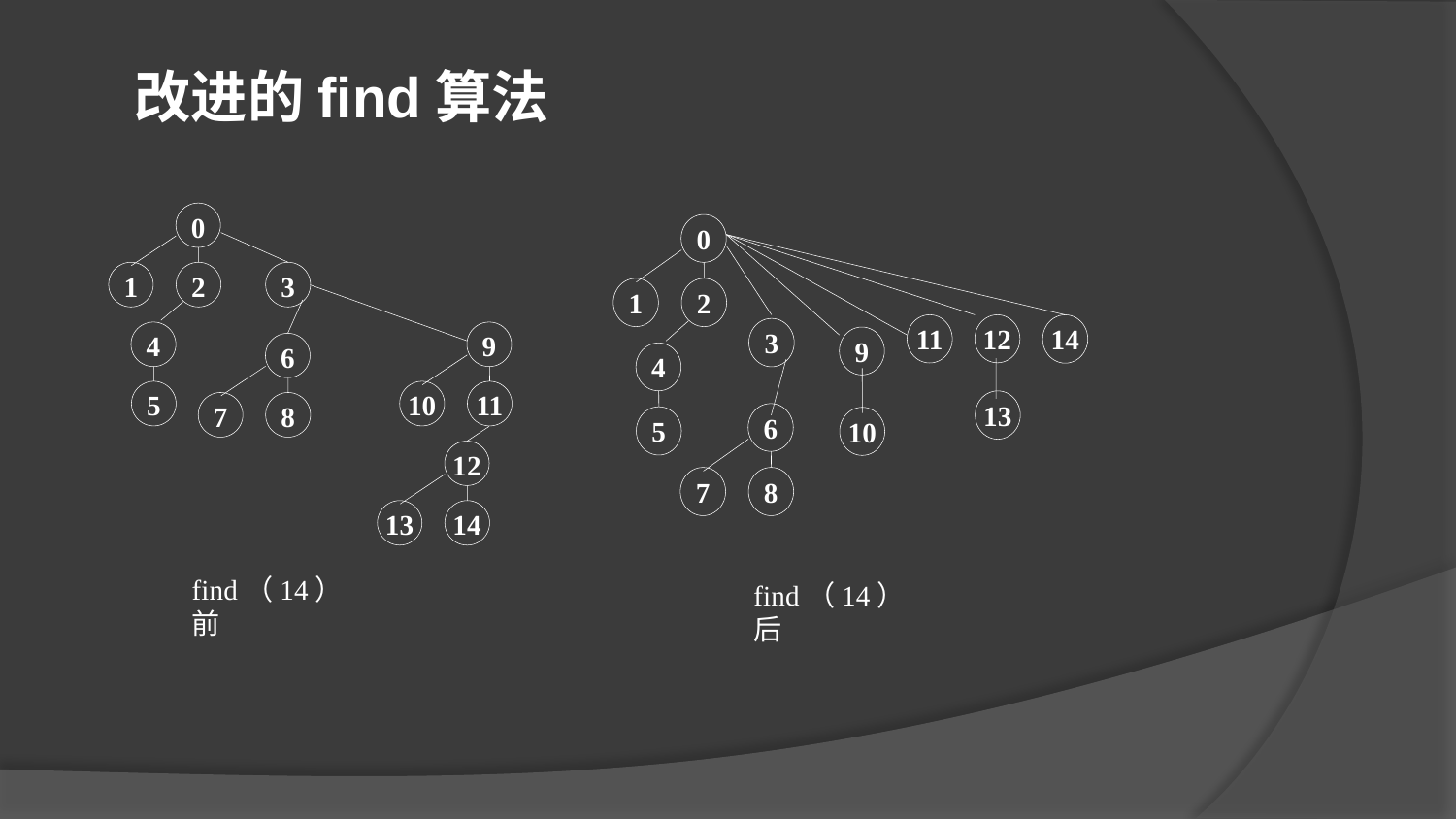

改进的find算法
0

1
2
3

4
9
6

5
10
11
7
8

12

13
14
0

1
2
11
12
14
3

9
4

13
6
5
10

7
8
find（14）前
find（14）后